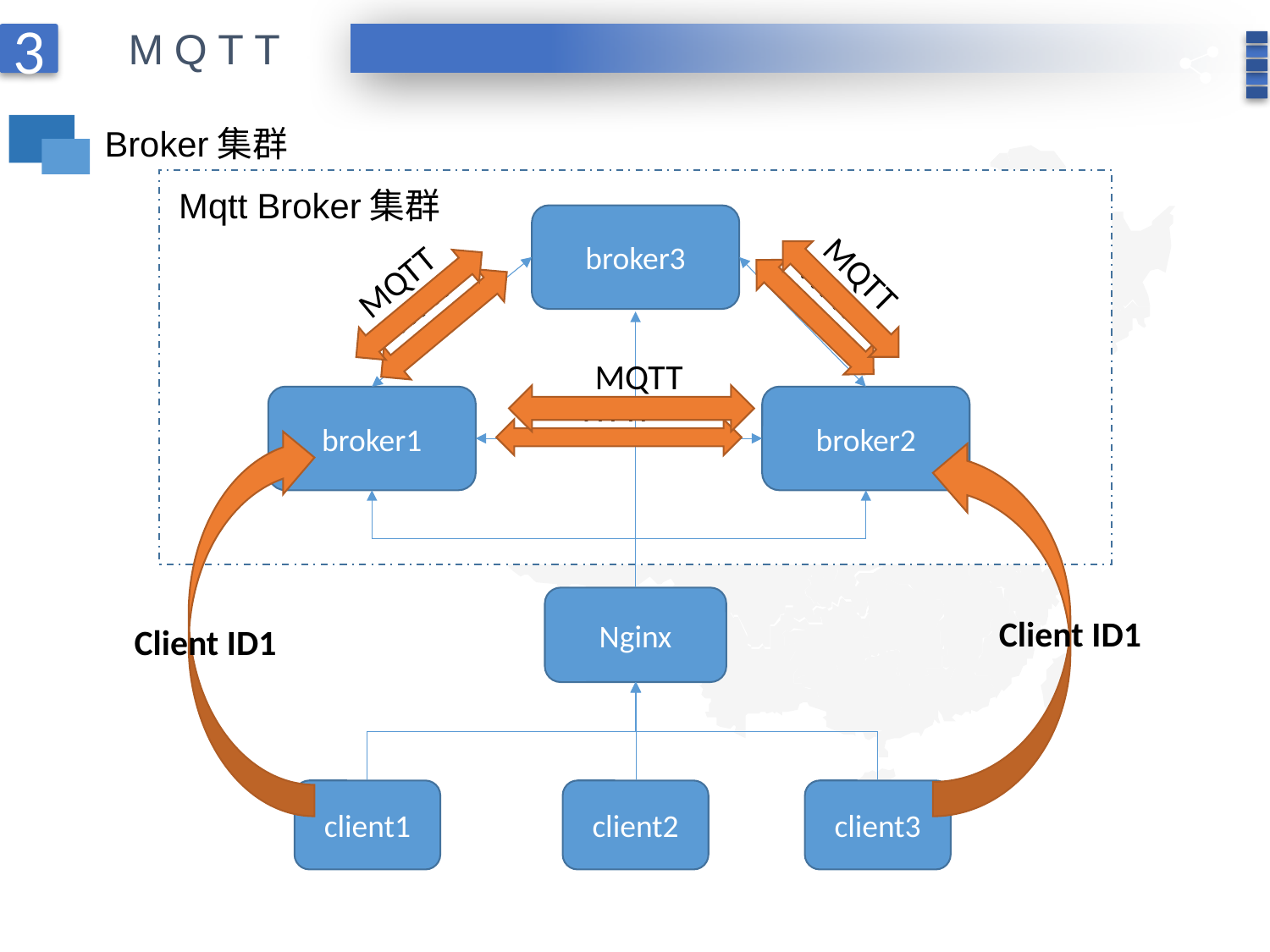

MQTT
3

Broker集群

Mqtt Broker集群
broker3
MQTT

MQTT

HTTP

HTTP

MQTT

HTTP

broker1
broker2

Client ID1

Client ID1
Nginx
client1
client2
client3